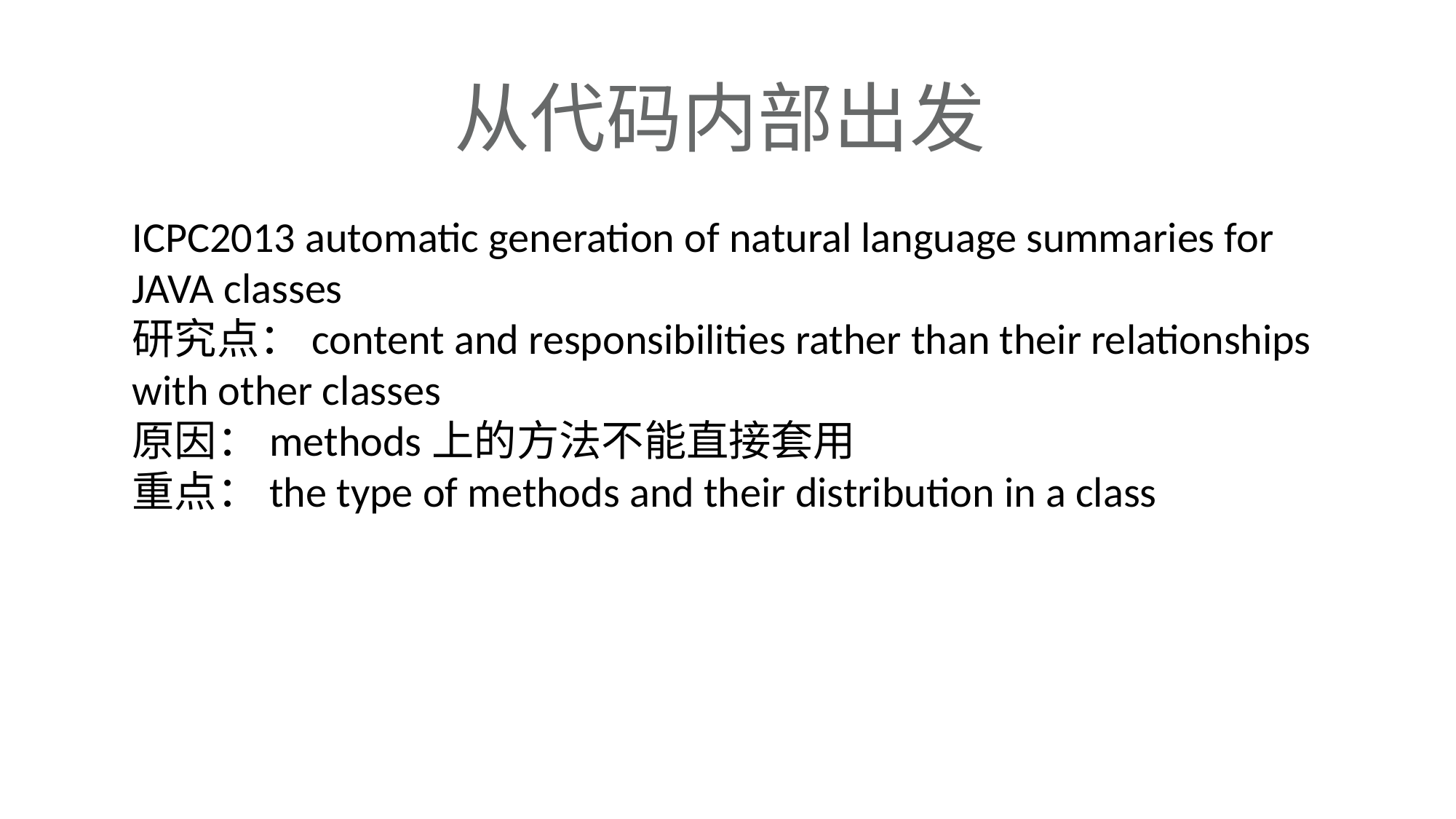

从代码内部出发
ICPC2013 automatic generation of natural language summaries for
JAVA classes
研究点：content and responsibilities rather than their relationships
with other classes
原因：methods上的方法不能直接套用
重点：the type of methods and their distribution in a class